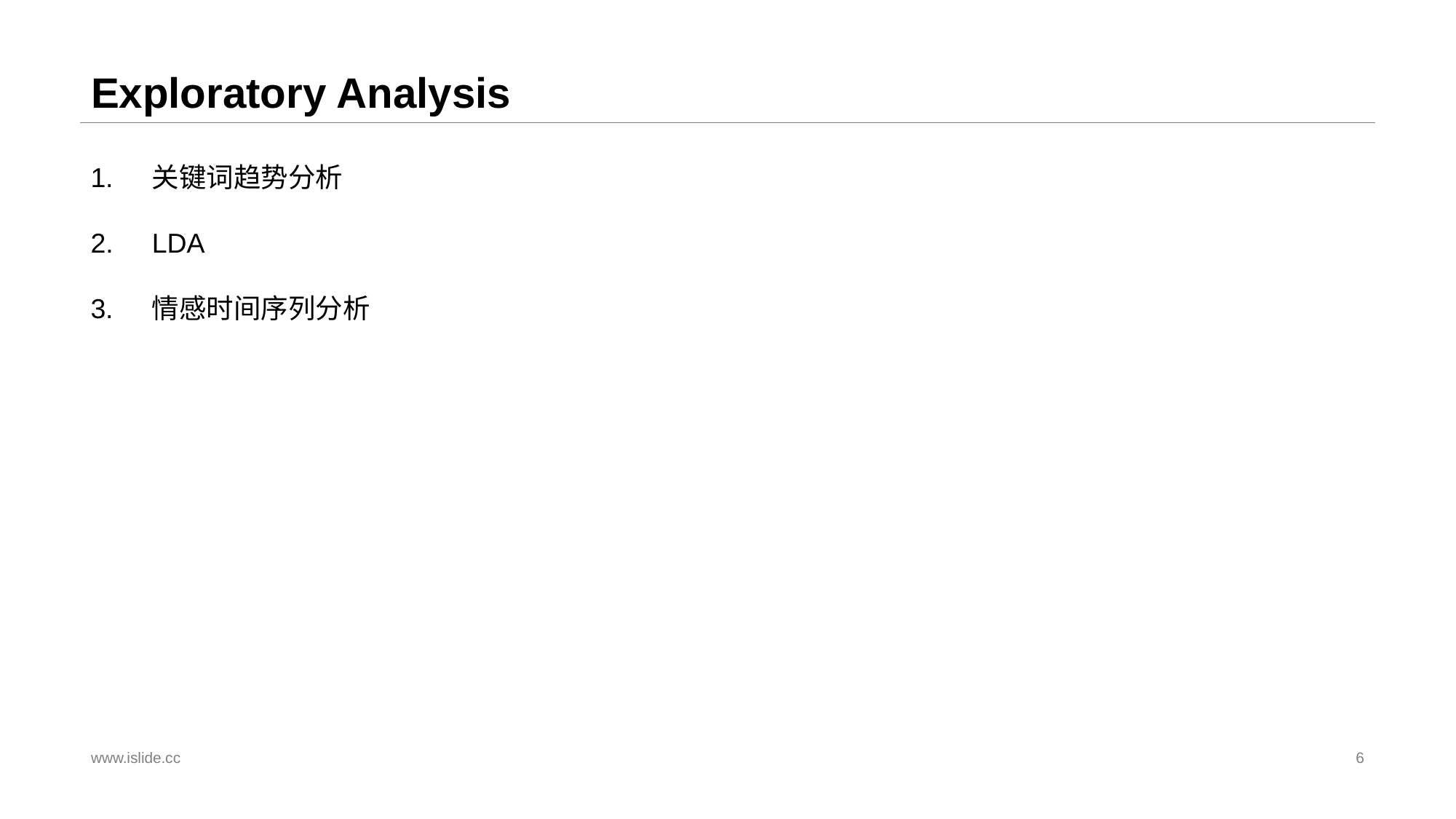

# Exploratory Analysis
关键词趋势分析

LDA

情感时间序列分析
www.islide.cc
6